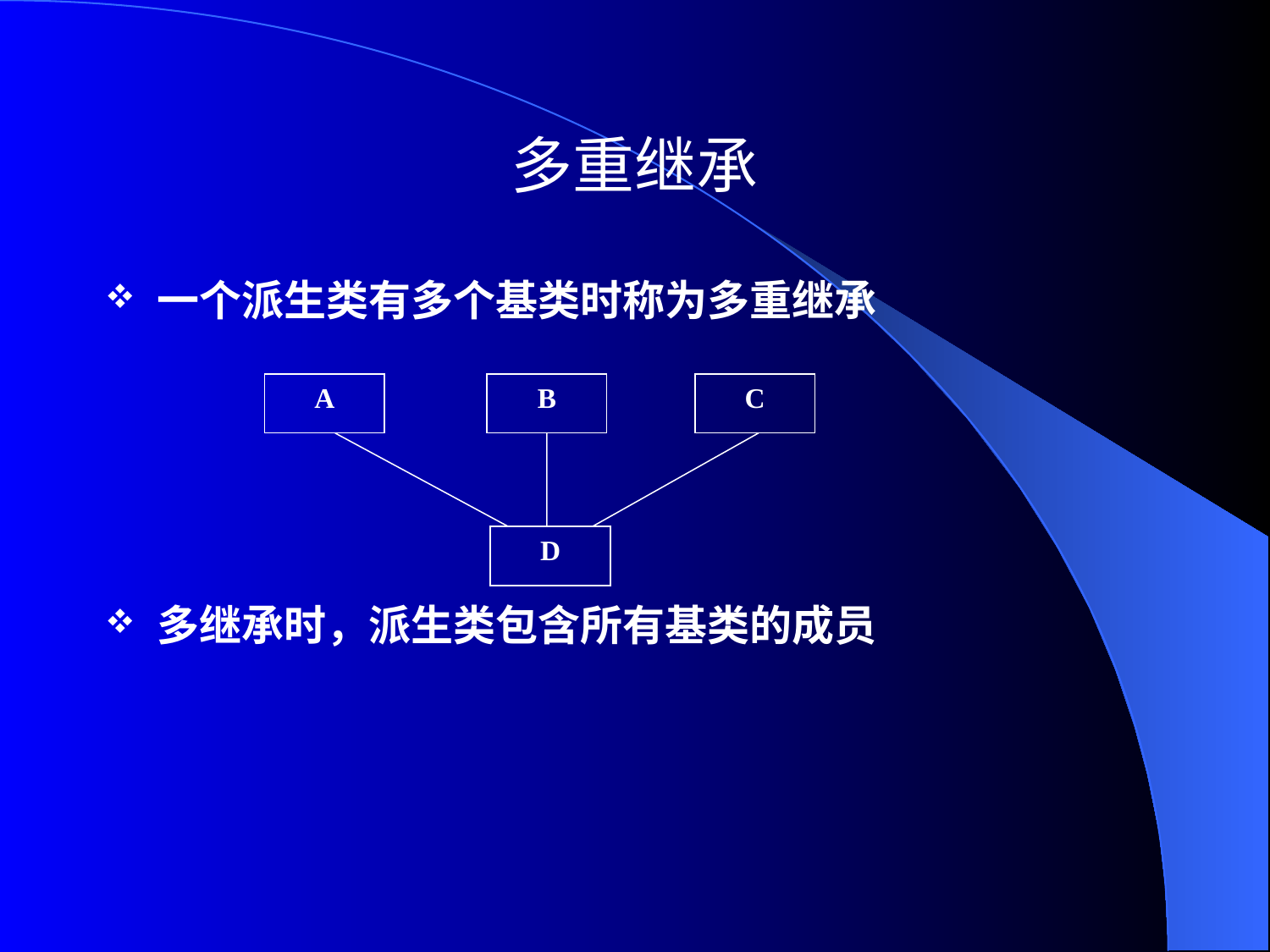

# 多重继承
一个派生类有多个基类时称为多重继承

多继承时，派生类包含所有基类的成员
A
B
C

D